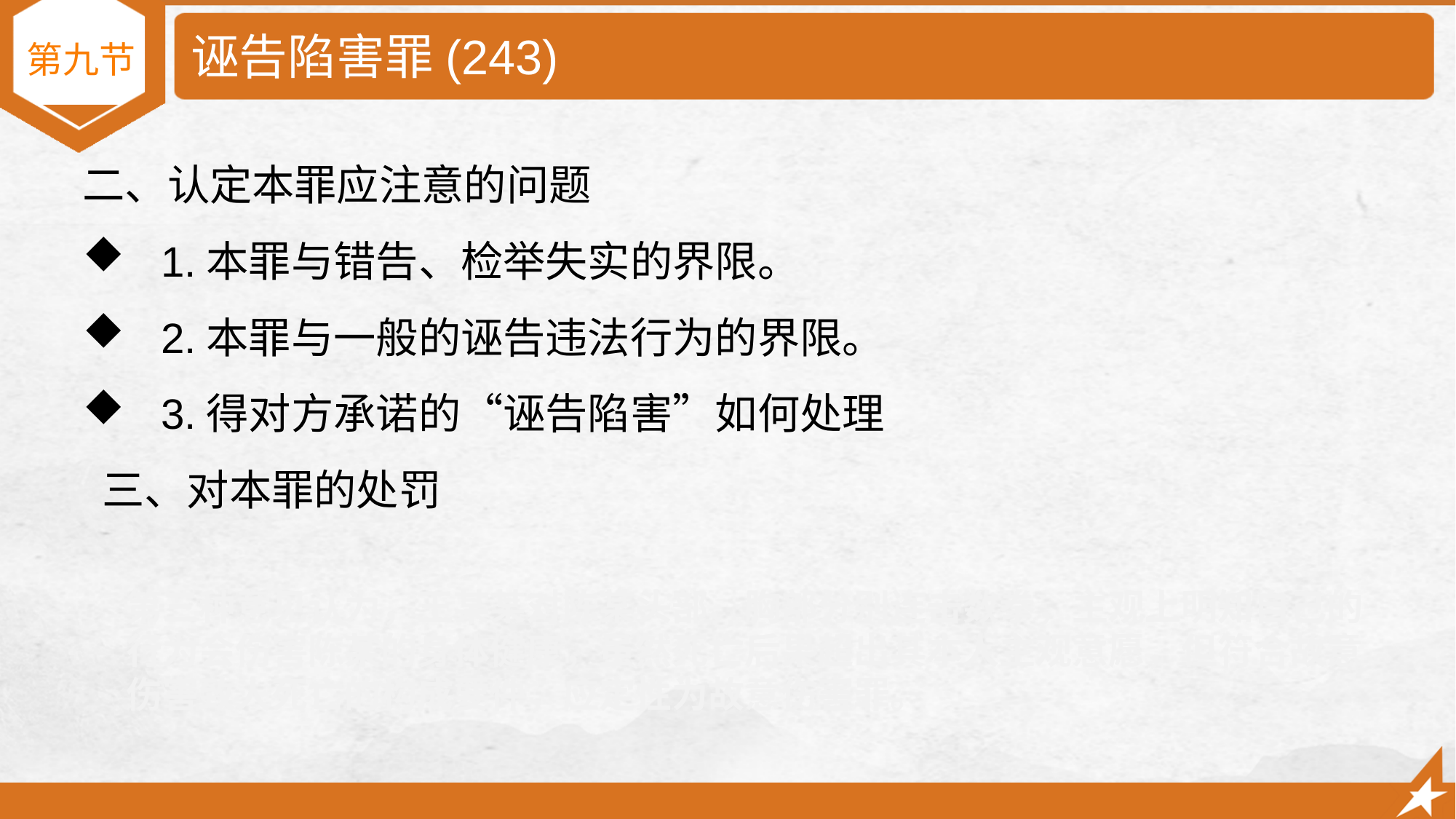

# 诬告陷害罪(243)
第九节
二、认定本罪应注意的问题
  1.本罪与错告、检举失实的界限。
  2.本罪与一般的诬告违法行为的界限。
  3.得对方承诺的“诬告陷害”如何处理
 三、对本罪的处罚

第三种意见认为，王某某对陈某头部、胸部分别连击数拳，主观上明知自己的行为会伤害陈某的身体健康，虽然死亡后果超出其本人主观意愿，但符合故意伤害致人死亡的构成要件，应定性为故意伤害罪。